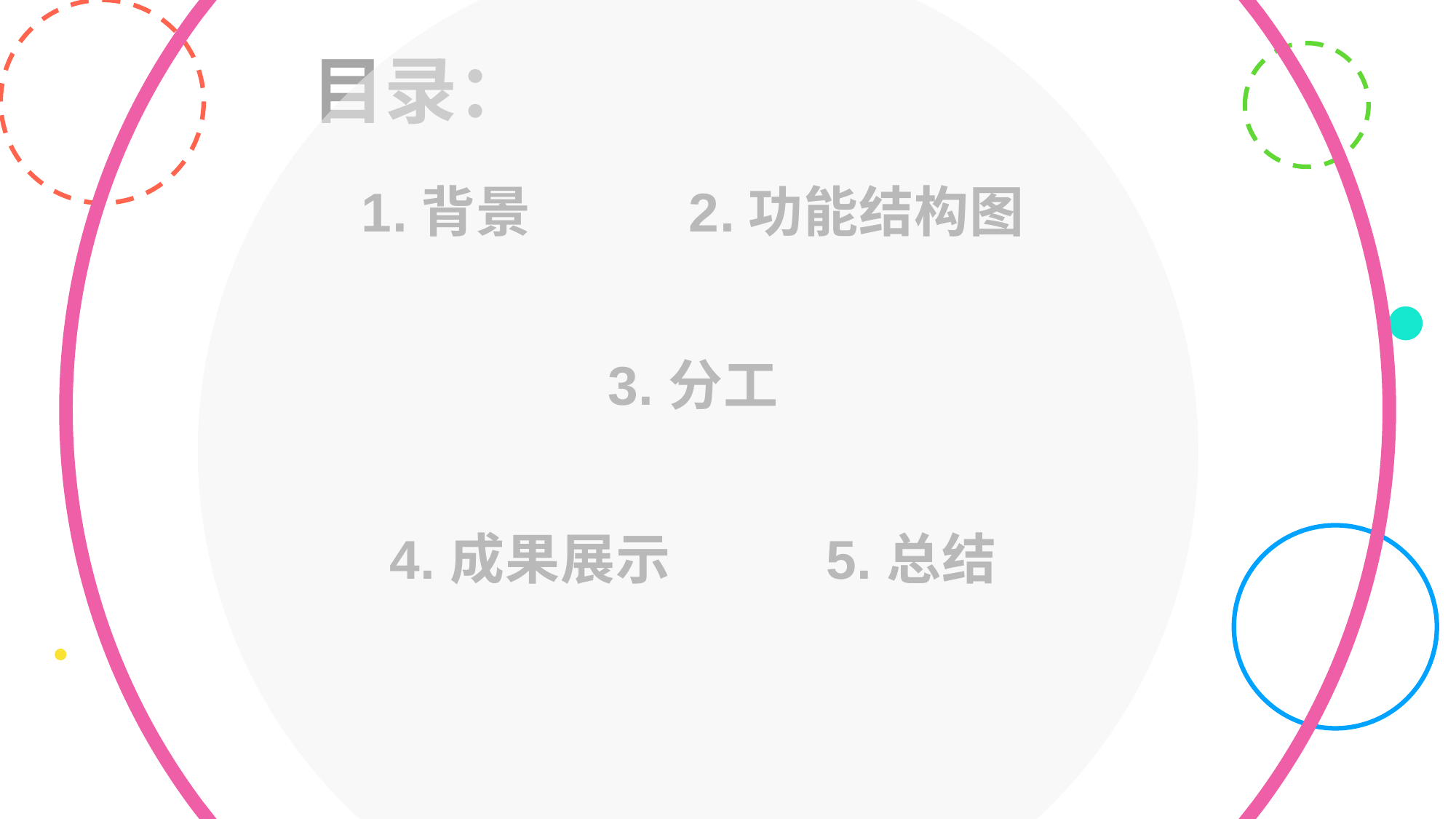

# 目录：
1.背景		2.功能结构图

3.分工

4.成果展示		5.总结